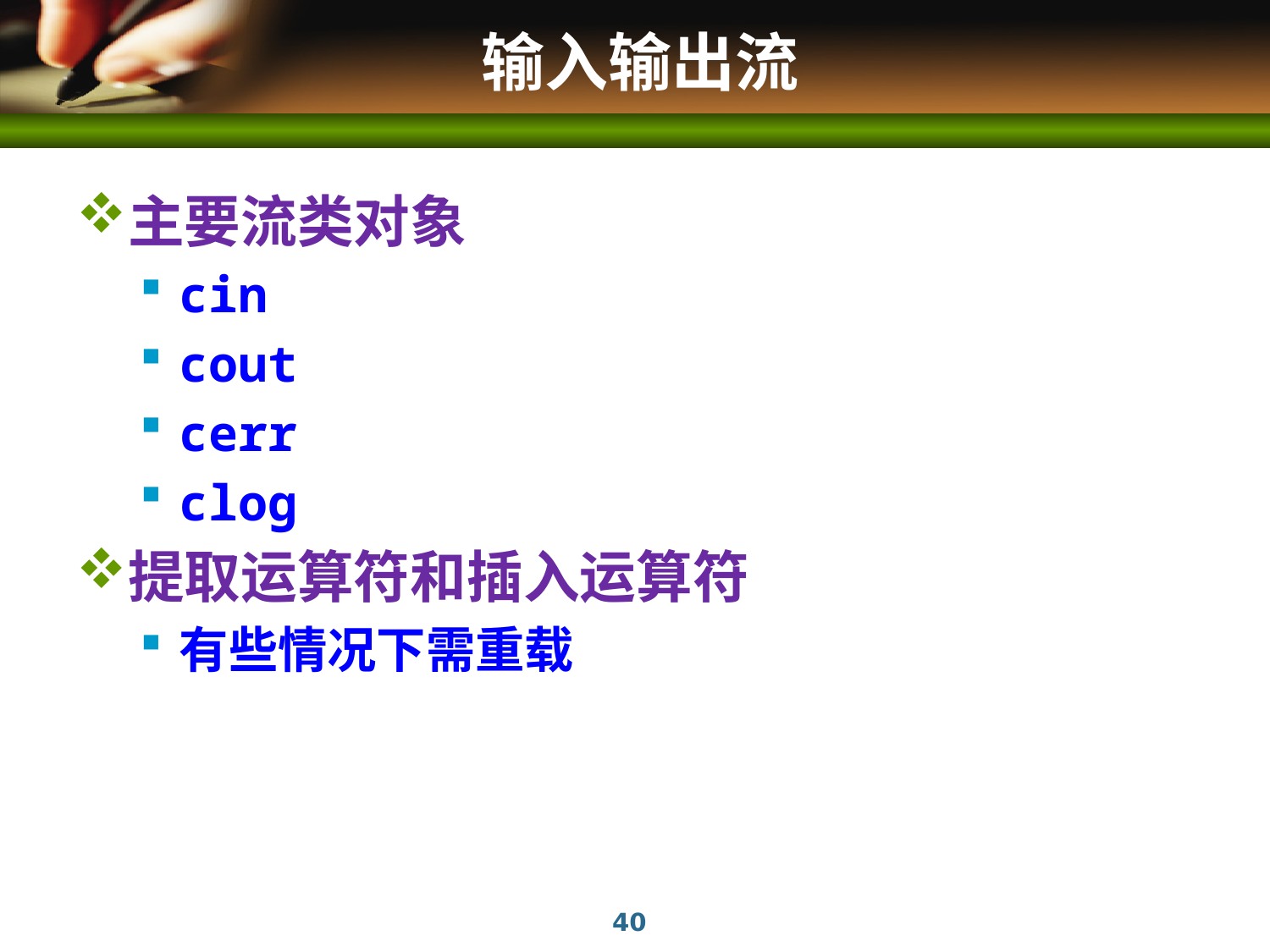

# 输入输出流
主要流类对象
cin
cout
cerr
clog
提取运算符和插入运算符
有些情况下需重载
40